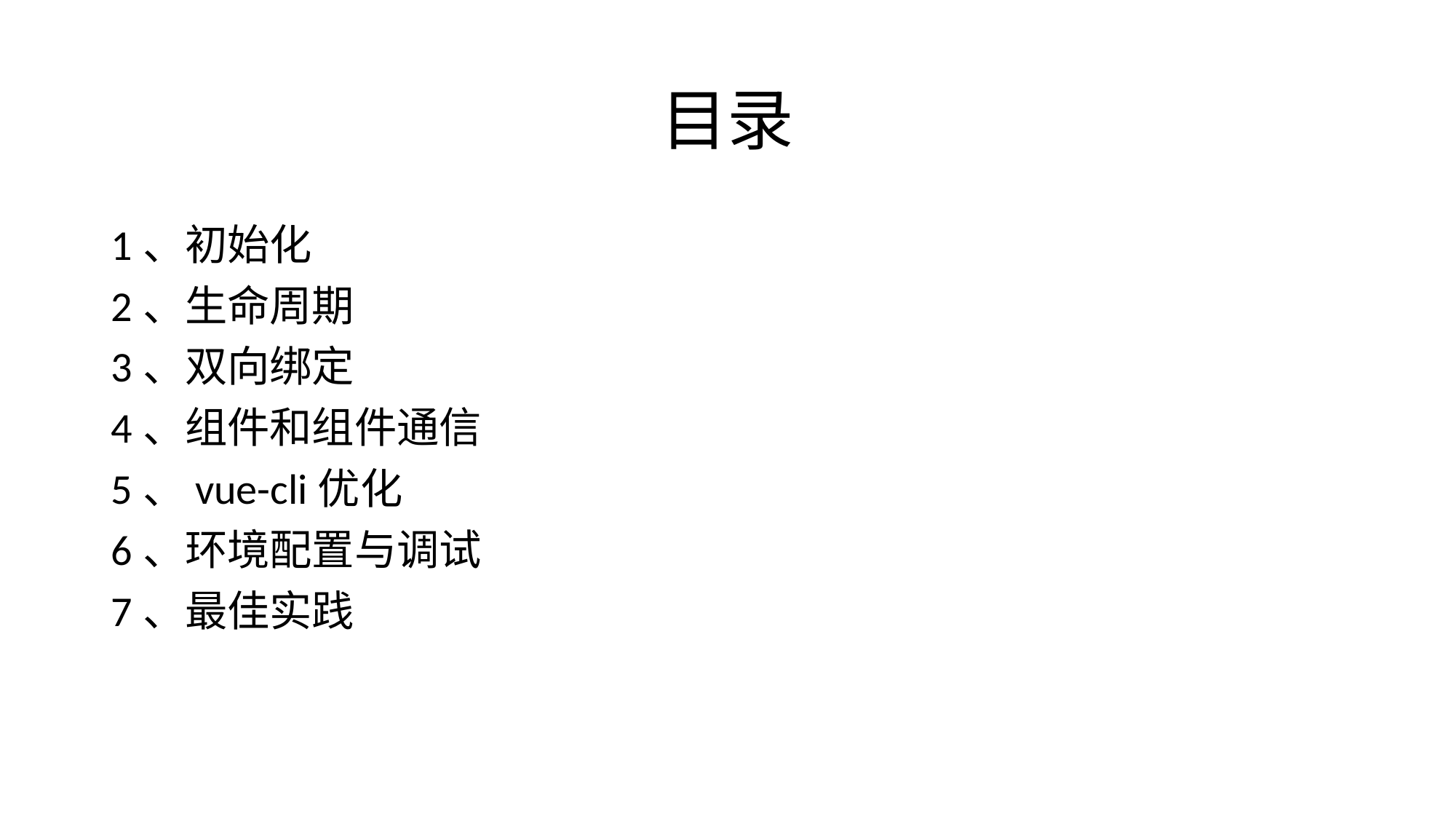

# 目录
1、初始化
2、生命周期
3、双向绑定
4、组件和组件通信
5、vue-cli优化
6、环境配置与调试
7、最佳实践